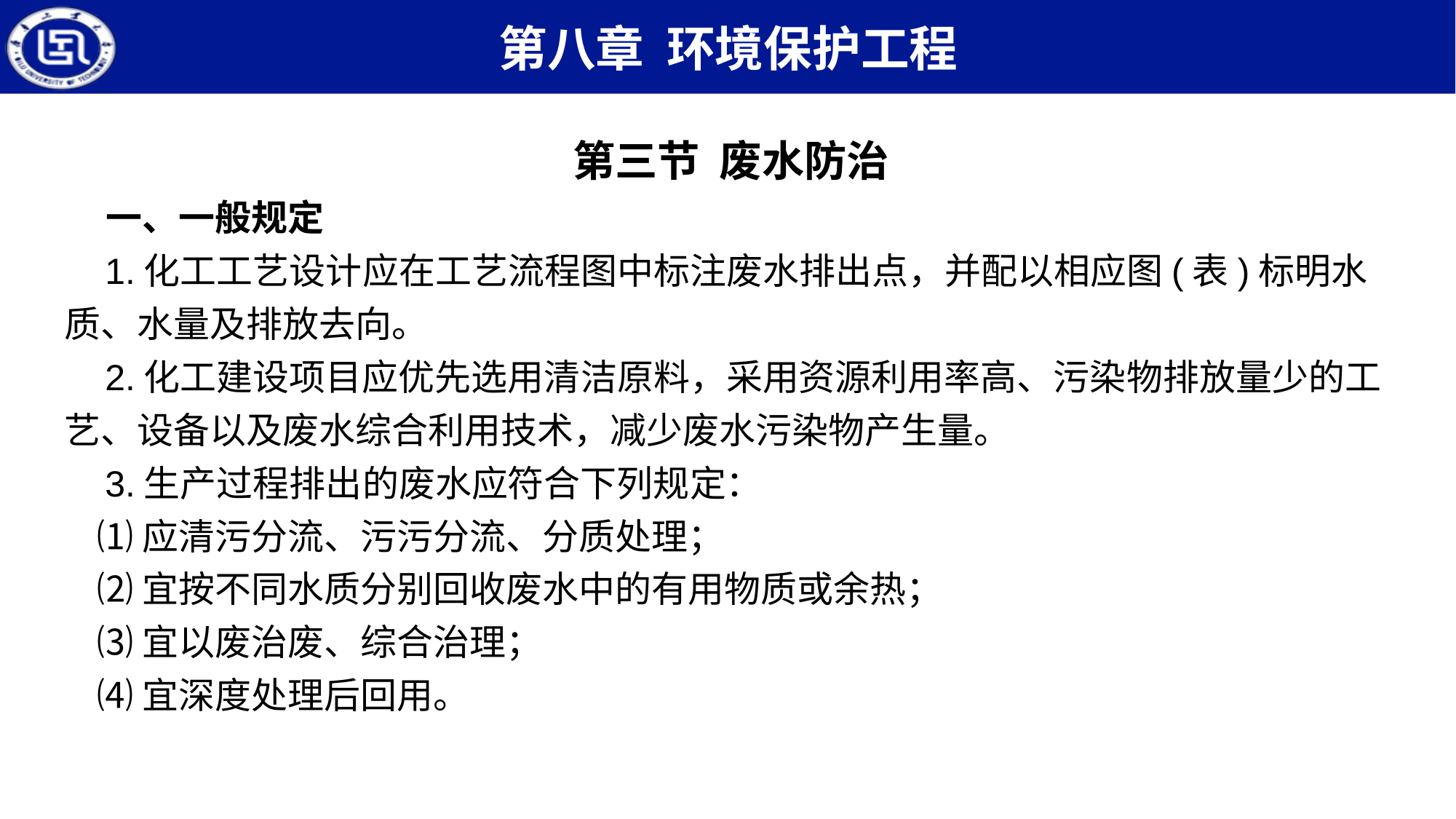

第三节  废水防治
    一、一般规定
    1.化工工艺设计应在工艺流程图中标注废水排出点，并配以相应图(表)标明水质、水量及排放去向。
    2.化工建设项目应优先选用清洁原料，采用资源利用率高、污染物排放量少的工艺、设备以及废水综合利用技术，减少废水污染物产生量。
    3.生产过程排出的废水应符合下列规定：
    ⑴应清污分流、污污分流、分质处理；
    ⑵宜按不同水质分别回收废水中的有用物质或余热；
    ⑶宜以废治废、综合治理；
    ⑷宜深度处理后回用。